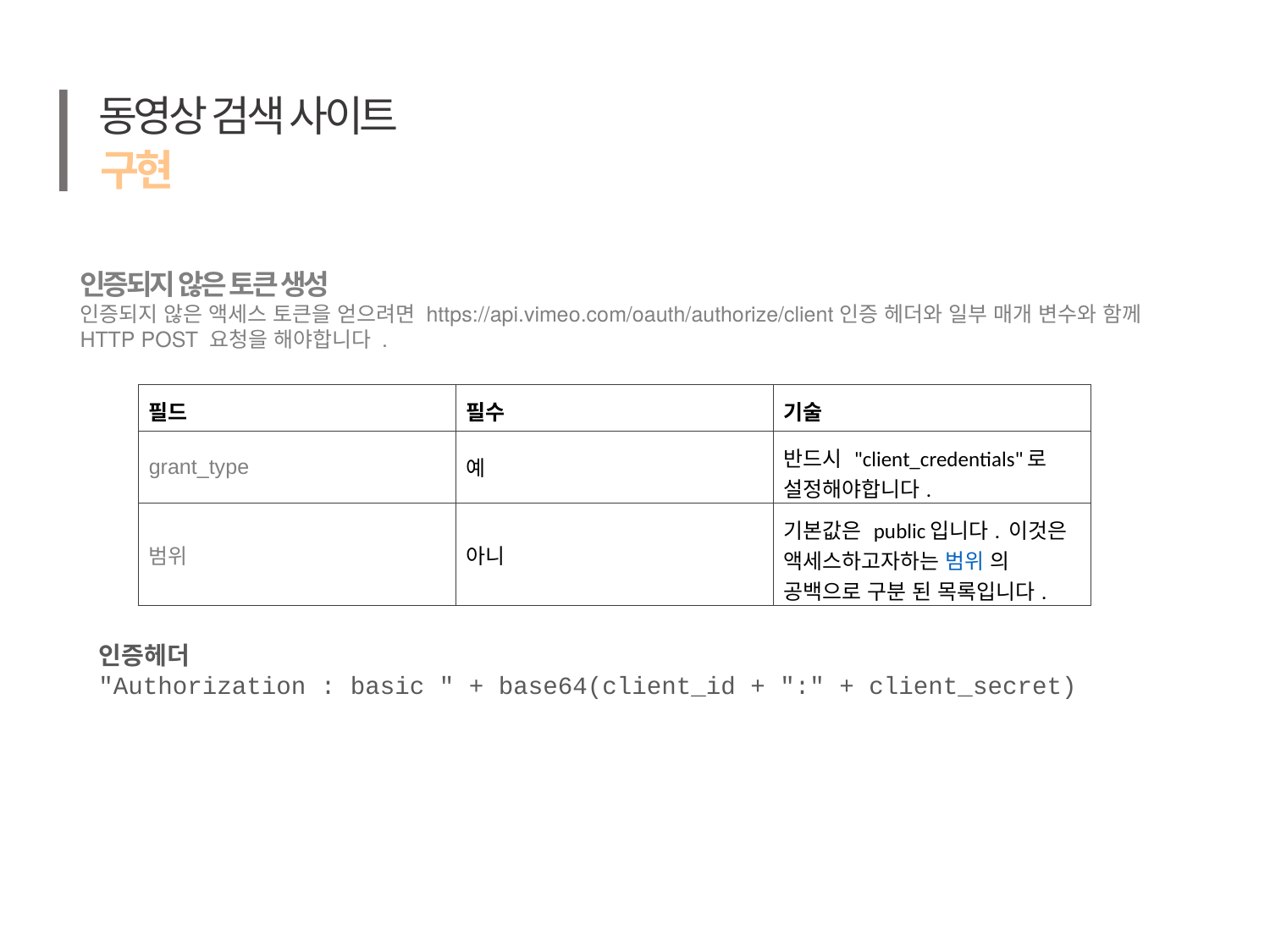

동영상 검색 사이트

구현
인증되지 않은 토큰 생성
인증되지 않은 액세스 토큰을 얻으려면 https://api.vimeo.com/oauth/authorize/client인증 헤더와 일부 매개 변수와 함께 HTTP POST 요청을 해야합니다 .

| 필드 | 필수 | 기술 |
| --- | --- | --- |
| grant\_type | 예 | 반드시 "client\_credentials"로 설정해야합니다. |
| 범위 | 아니 | 기본값은 public입니다. 이것은 액세스하고자하는 범위 의 공백으로 구분 된 목록입니다. |
POSThttps://api.vimeo.com/ oauth / authorize / client
인증헤더
"Authorization : basic " + base64(client_id + ":" + client_secret)